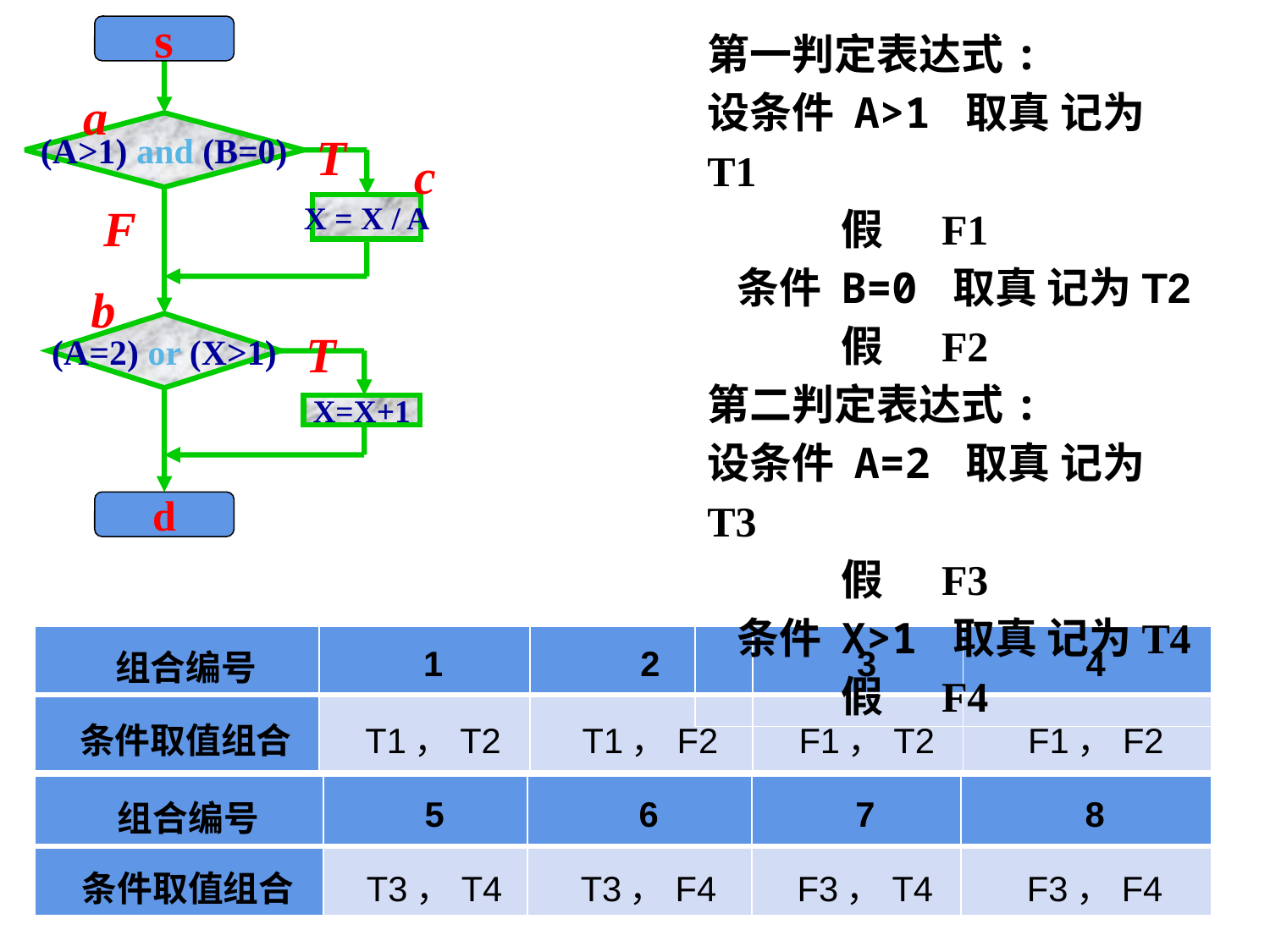

s

a
(A>1) and (B=0)
T
c

F
X = X / A
b

(A=2) or (X>1)
T

X=X+1

d

第一判定表达式:
设条件 A>1 取真 记为T1
             假     F1
  条件 B=0 取真 记为T2
             假     F2
第二判定表达式:
设条件 A=2 取真 记为T3
             假     F3
  条件 X>1 取真 记为T4
             假     F4
| 组合编号 | 1 | 2 | 3 | 4 |
| --- | --- | --- | --- | --- |
| 条件取值组合 | T1，T2 | T1，F2 | F1，T2 | F1，F2 |
| 组合编号 | 5 | 6 | 7 | 8 |
| --- | --- | --- | --- | --- |
| 条件取值组合 | T3，T4 | T3，F4 | F3，T4 | F3，F4 |
21